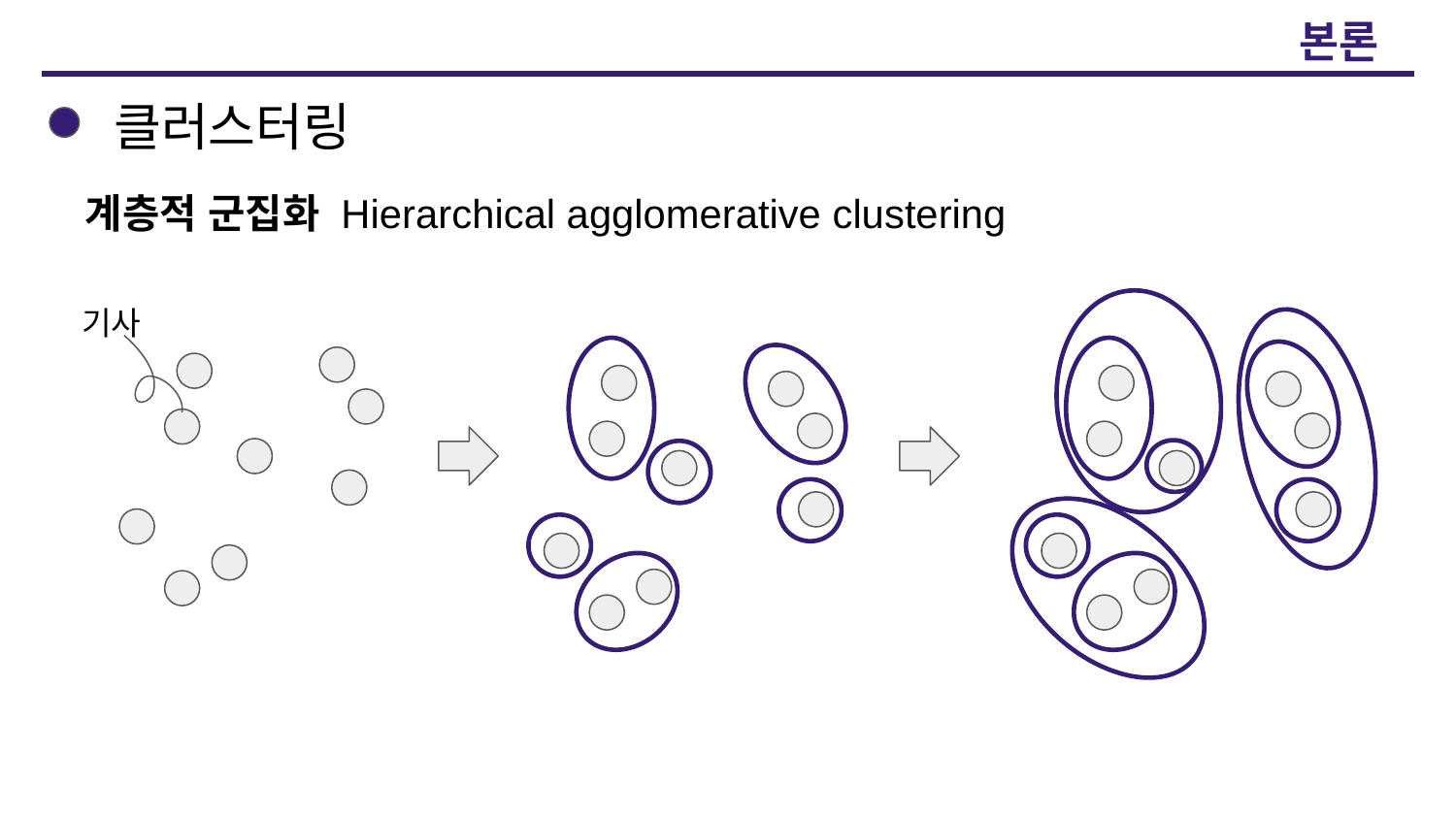

본론
# 클러스터링

계층적 군집화 Hierarchical agglomerative clustering
기사